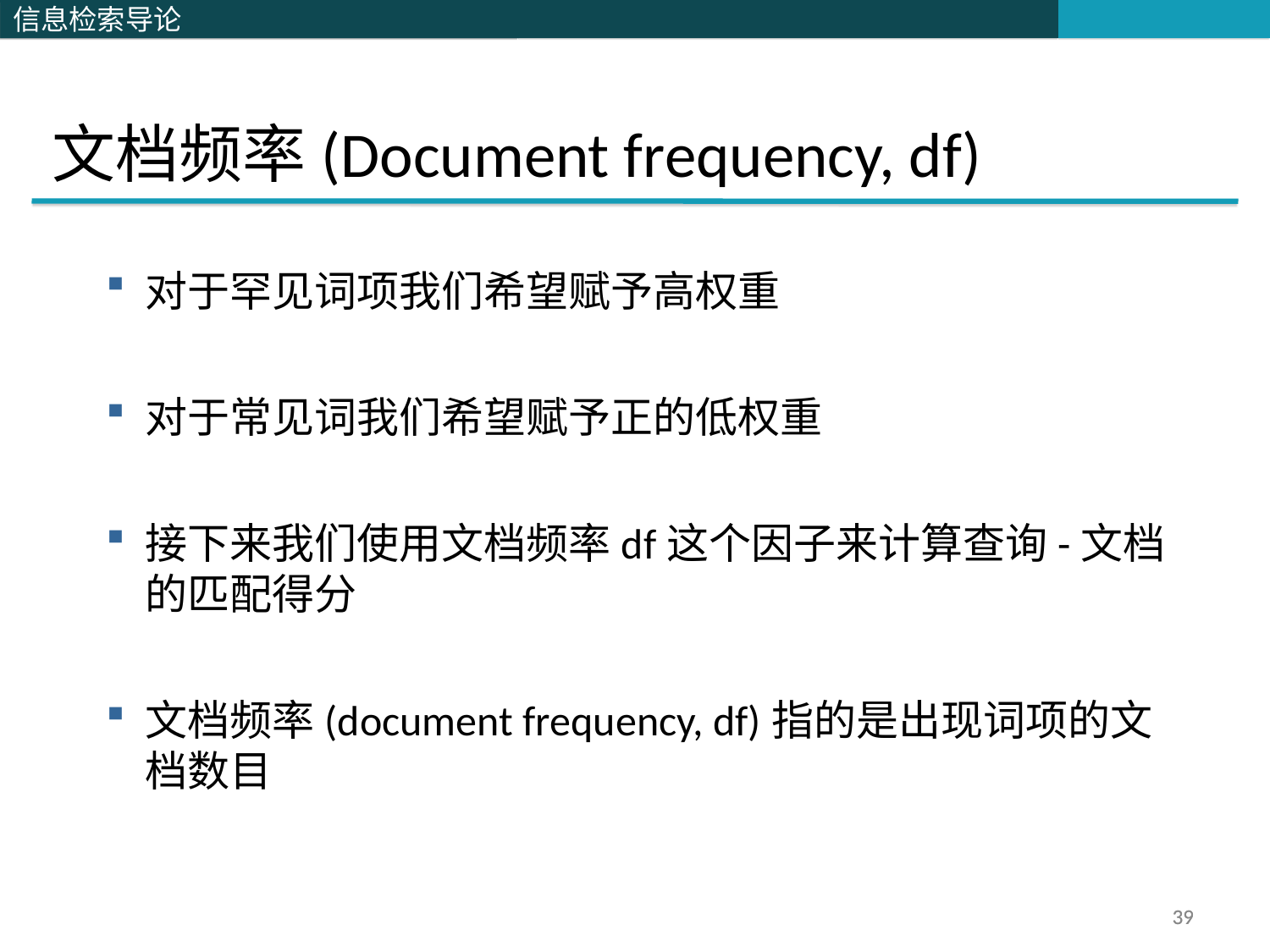

文档频率(Document frequency, df)
对于罕见词项我们希望赋予高权重

对于常见词我们希望赋予正的低权重

接下来我们使用文档频率df这个因子来计算查询-文档的匹配得分

文档频率(document frequency, df)指的是出现词项的文档数目
39
39